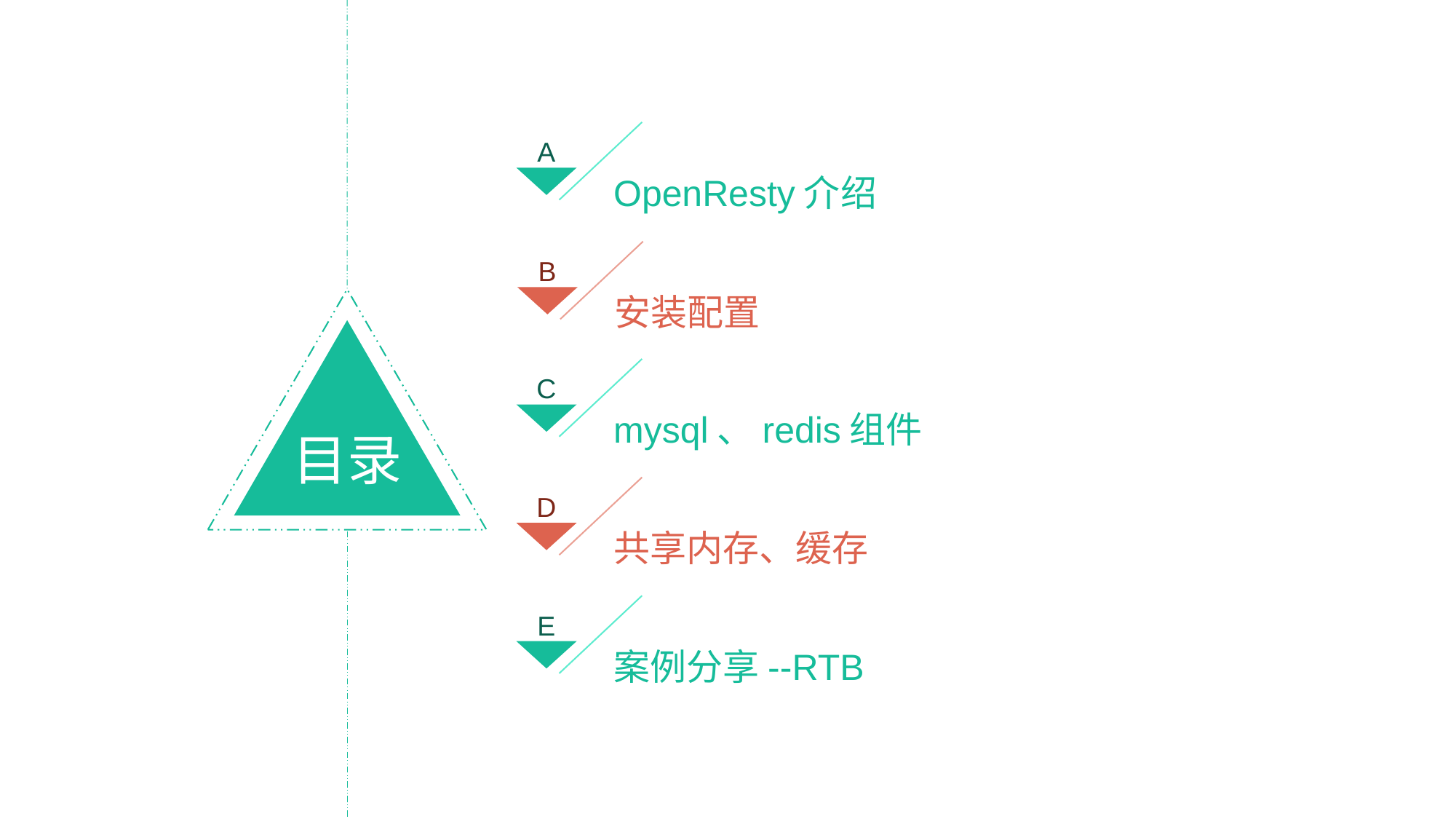

A
OpenResty介绍

B
安装配置

目录
C
mysql、redis组件

D
共享内存、缓存

E
案例分享--RTB